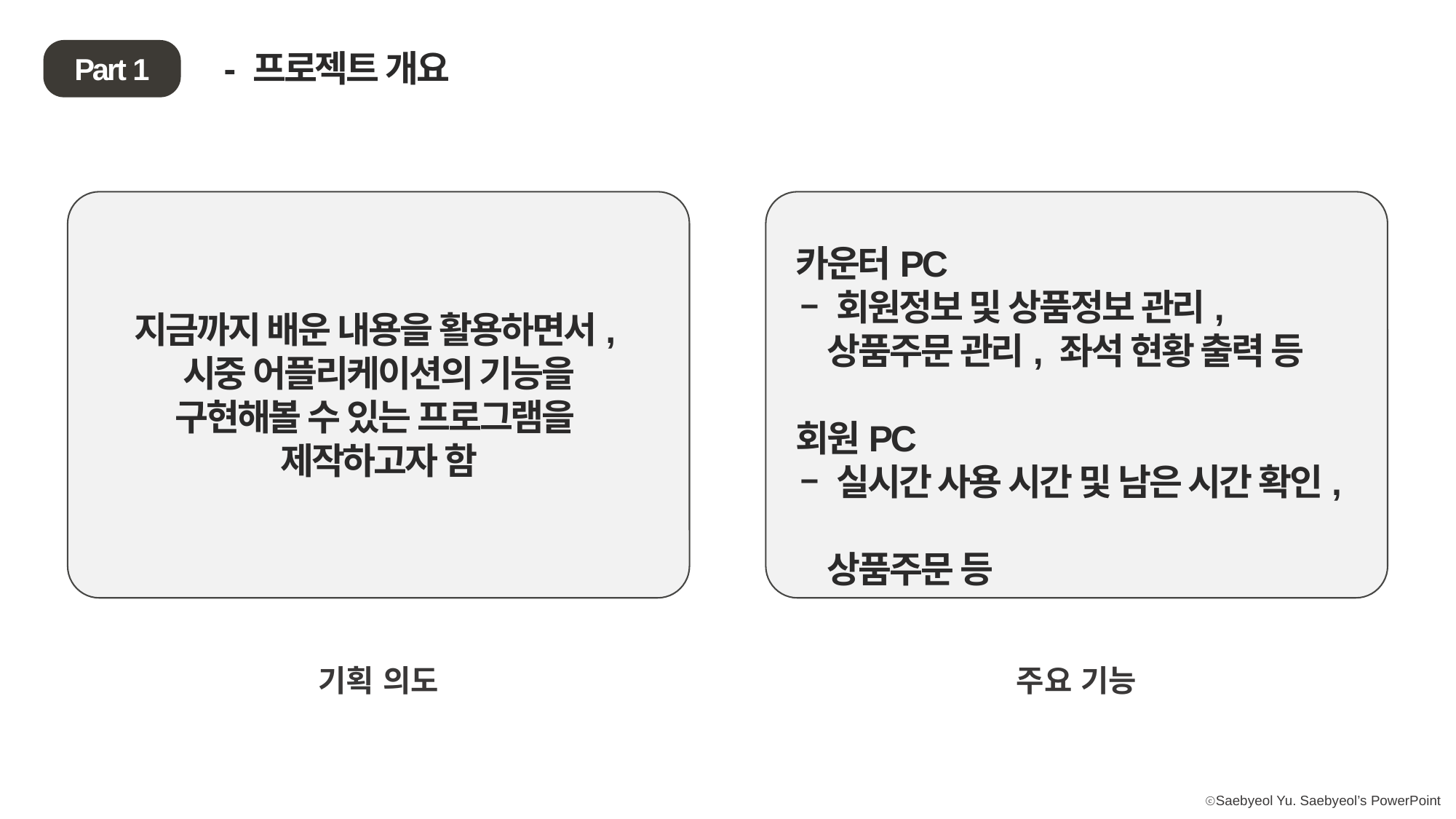

- 프로젝트 개요
Part 1

 카운터PC
   – 회원정보 및 상품정보 관리,
     상품주문 관리, 좌석 현황 출력 등

 회원PC
   – 실시간 사용 시간 및 남은 시간 확인,
     상품주문 등
지금까지 배운 내용을 활용하면서,
시중 어플리케이션의 기능을
구현해볼 수 있는 프로그램을
제작하고자 함
기획 의도
주요 기능